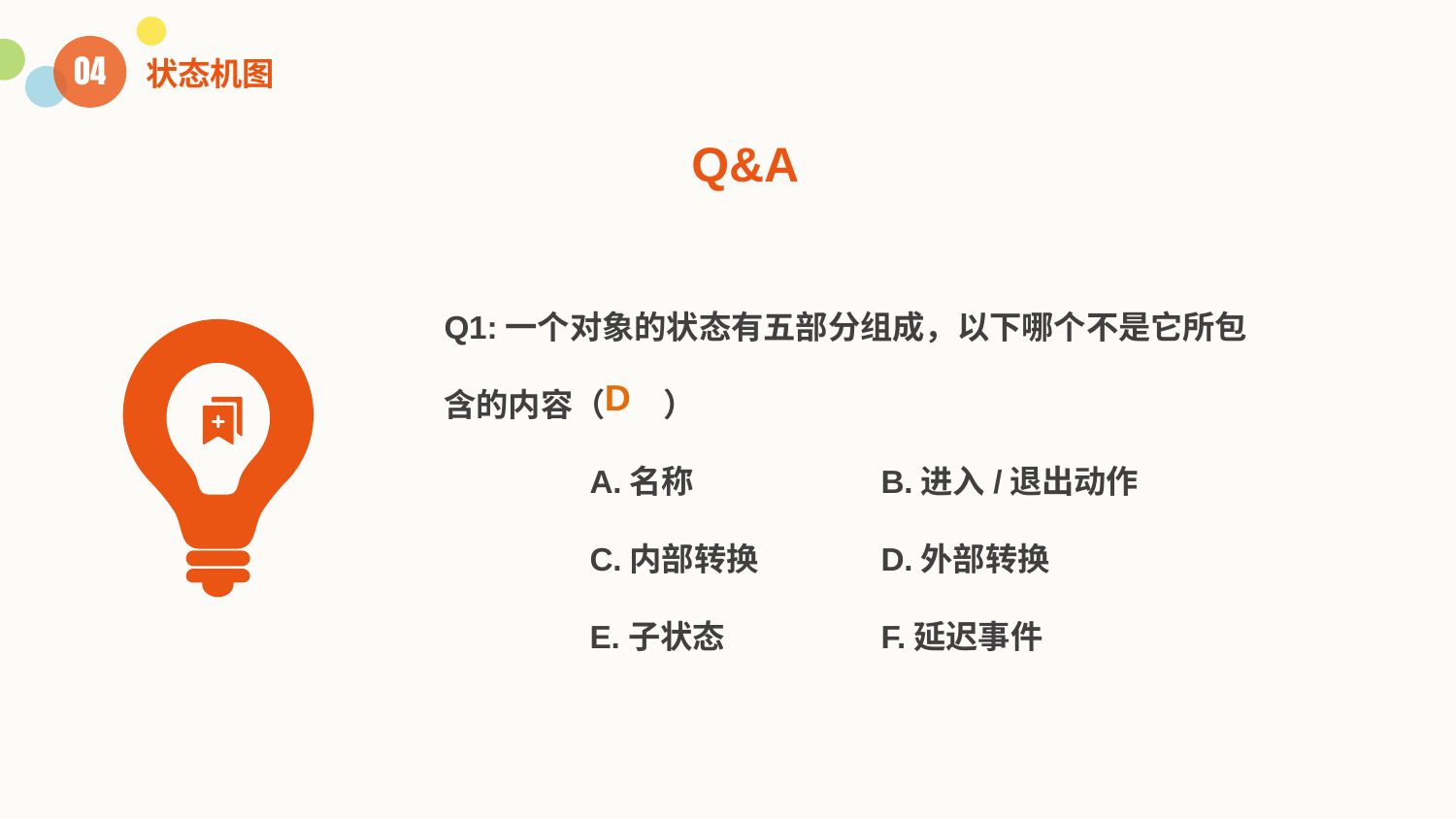

04
状态机图

Q&A
Q1:一个对象的状态有五部分组成，以下哪个不是它所包含的内容（        ）
	A.名称		B.进入/退出动作
	C.内部转换	D.外部转换
	E.子状态		F.延迟事件

D